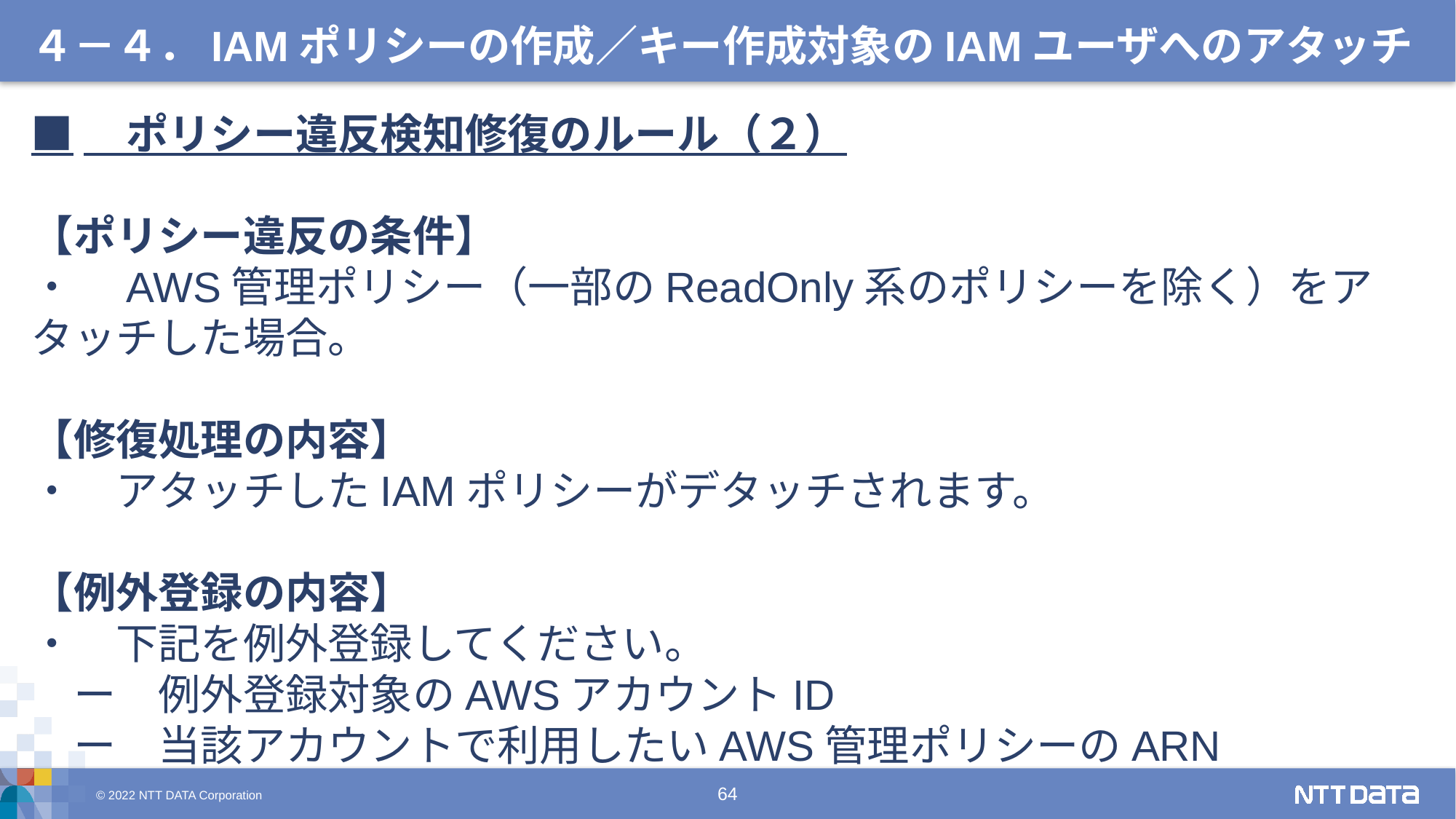

４－４．IAMポリシーの作成／キー作成対象のIAMユーザへのアタッチ
■　ポリシー違反検知修復のルール（２）

【ポリシー違反の条件】
・　AWS管理ポリシー（一部のReadOnly系のポリシーを除く）をアタッチした場合。

【修復処理の内容】
・　アタッチしたIAMポリシーがデタッチされます。

【例外登録の内容】
・　下記を例外登録してください。
　ー　例外登録対象のAWSアカウントID
　ー　当該アカウントで利用したいAWS管理ポリシーのARN